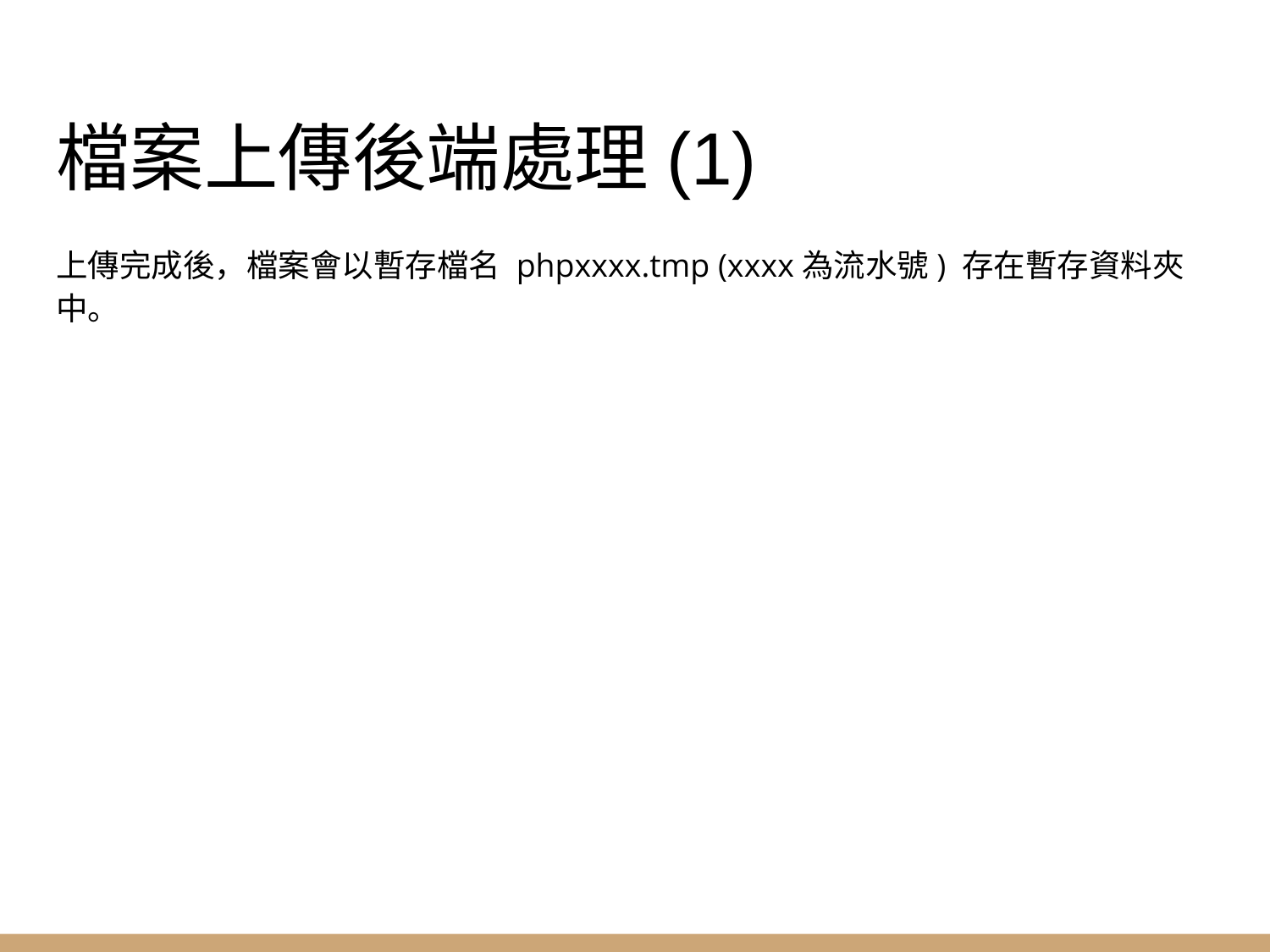

# 檔案上傳後端處理(1)
上傳完成後，檔案會以暫存檔名 phpxxxx.tmp (xxxx為流水號) 存在暫存資料夾中。